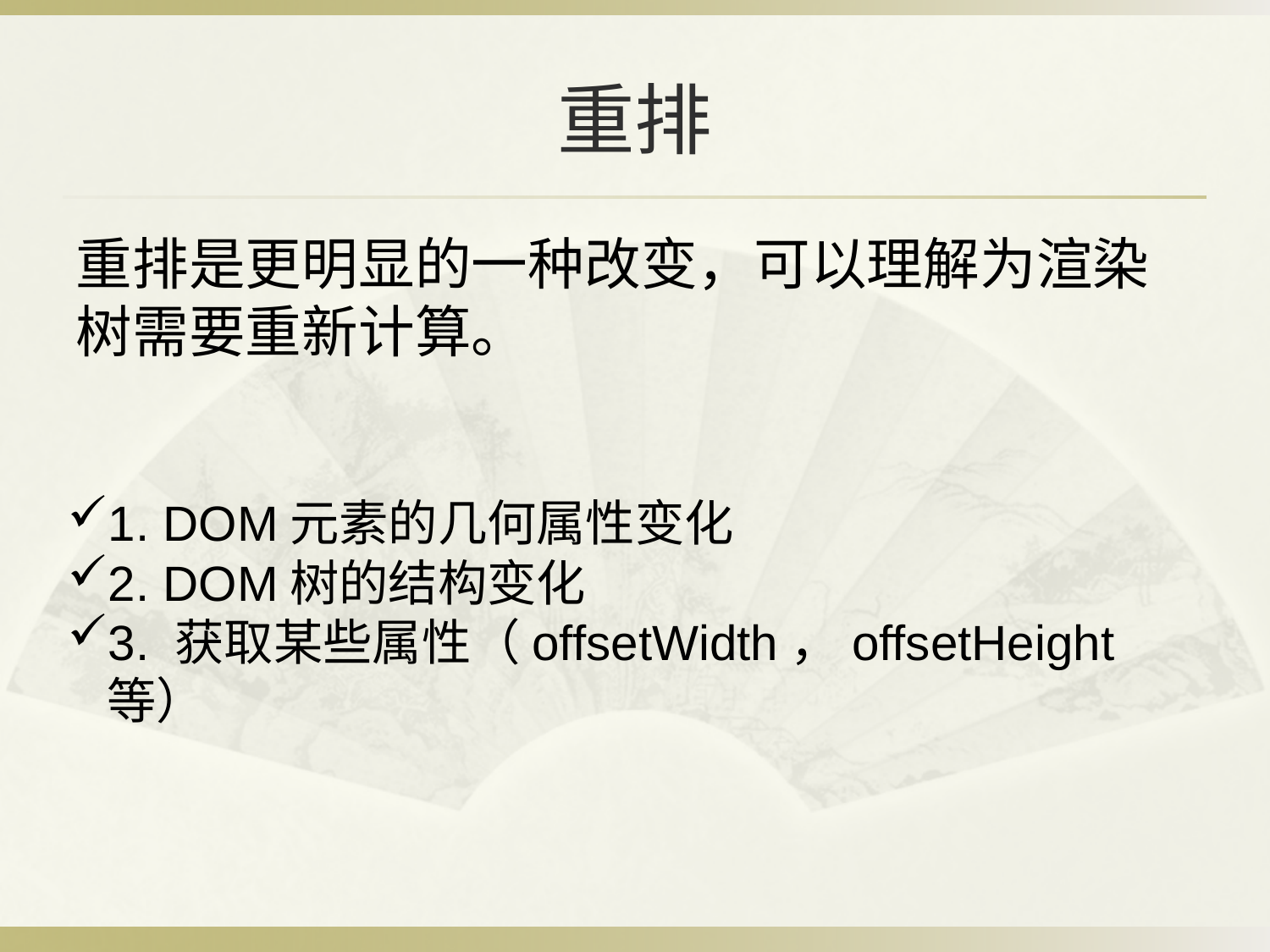

# 重排
重排是更明显的一种改变，可以理解为渲染树需要重新计算。
1. DOM元素的几何属性变化
2. DOM树的结构变化
3. 获取某些属性（offsetWidth，offsetHeight等）